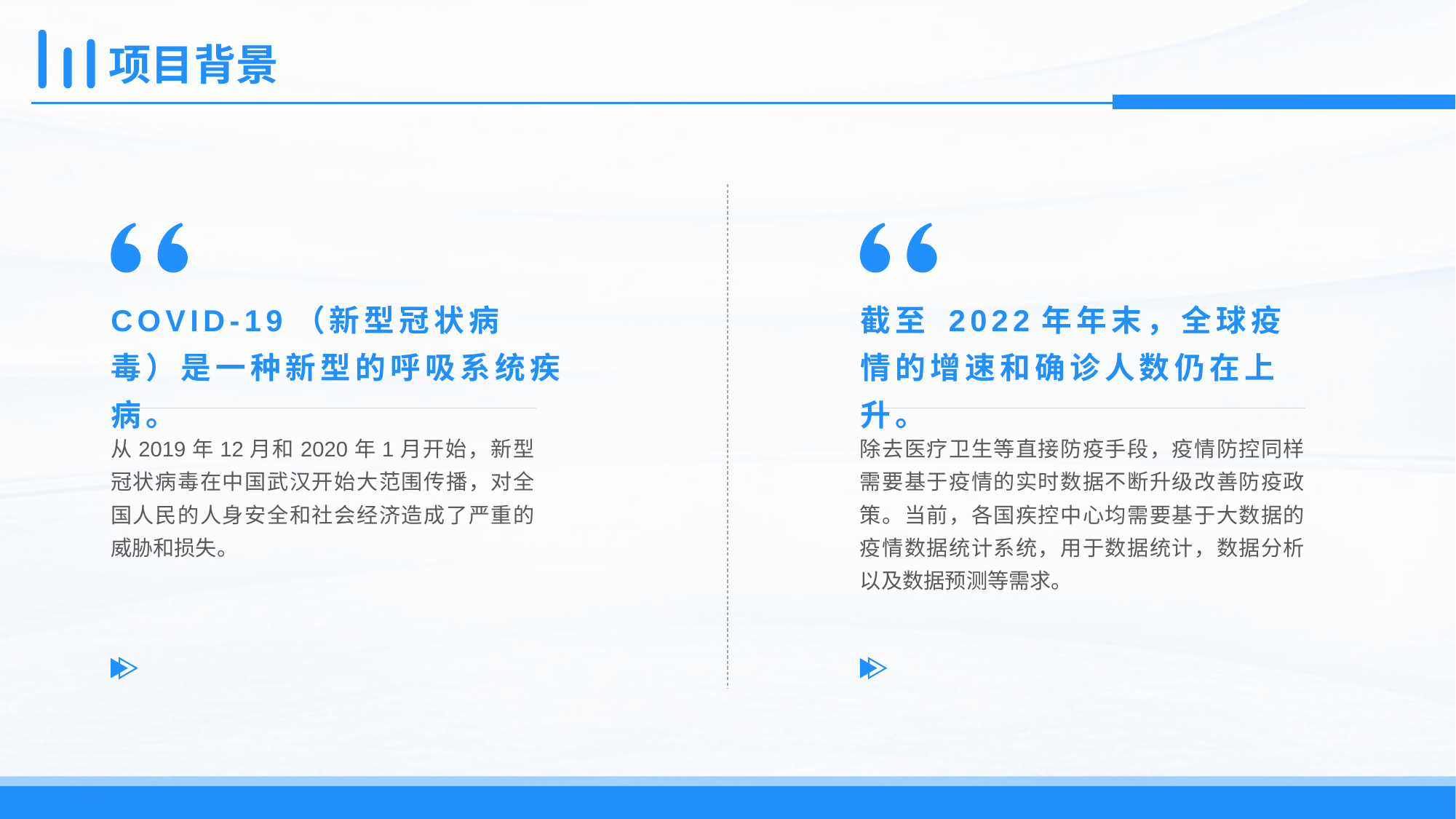

# 项目背景

COVID-19（新型冠状病毒）是一种新型的呼吸系统疾病。
截至 2022年年末，全球疫情的增速和确诊人数仍在上升。
从2019年12月和2020年1月开始，新型冠状病毒在中国武汉开始大范围传播，对全国人民的人身安全和社会经济造成了严重的威胁和损失。
除去医疗卫生等直接防疫手段，疫情防控同样需要基于疫情的实时数据不断升级改善防疫政策。当前，各国疾控中心均需要基于大数据的疫情数据统计系统，用于数据统计，数据分析以及数据预测等需求。